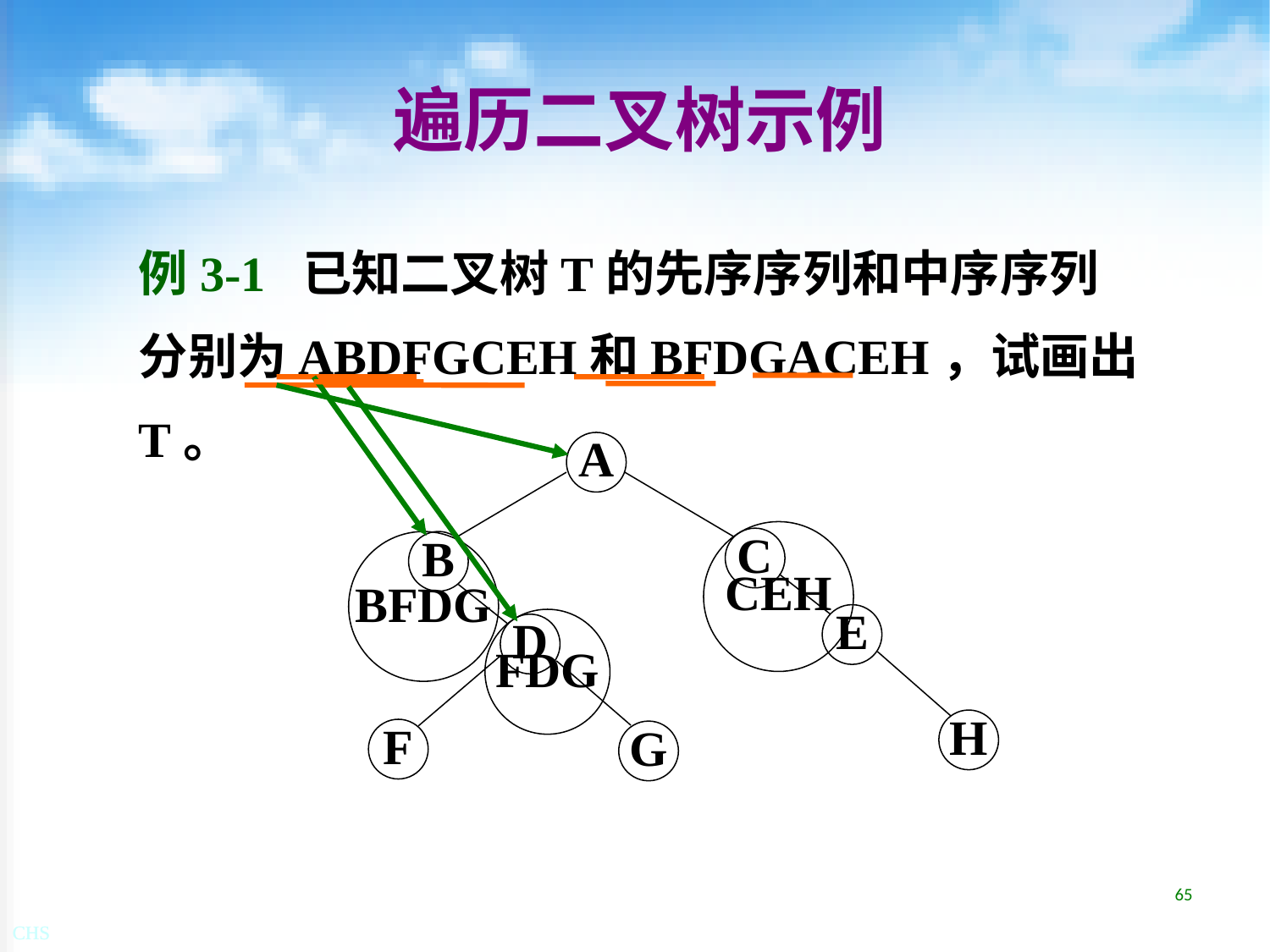

# 遍历二叉树示例
例3-1  已知二叉树T的先序序列和中序序列分别为ABDFGCEH和BFDGACEH，试画出T。

A

CEH
C
BFDG
B

E
FDG
D

H
F
G
65